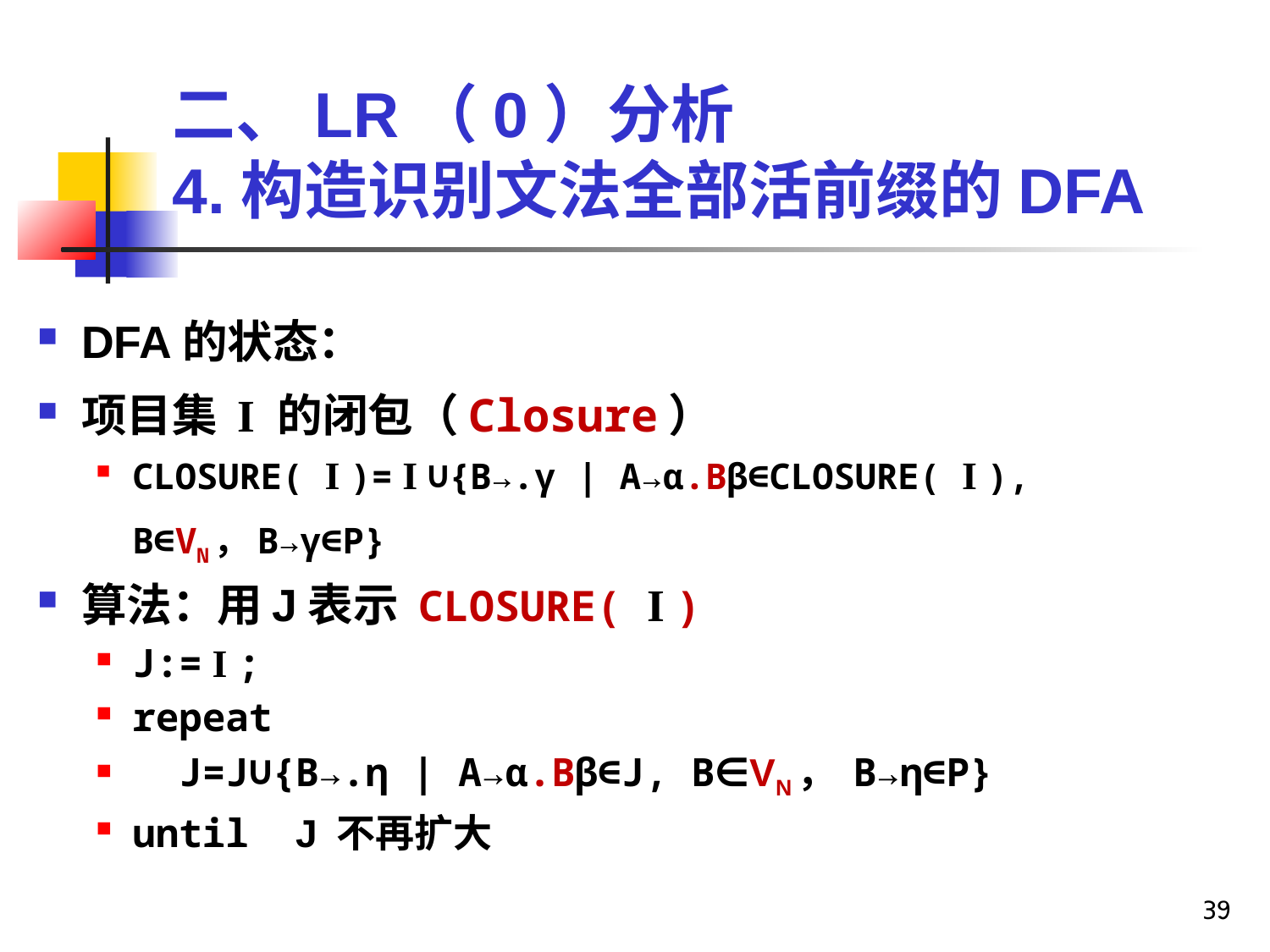

二、LR（0）分析
4.构造识别文法全部活前缀的DFA
DFA的状态：
项目集 I 的闭包（Closure）
CLOSURE( I )= I ∪{B→.γ | A→α.Bβ∈CLOSURE( I ), B∈VN，B→γ∈P}
算法：用J表示 CLOSURE( I )
J:= I ;
repeat
  J=J∪{B→.η | A→α.Bβ∈J, B∈VN， B→η∈P}
until  J 不再扩大
39